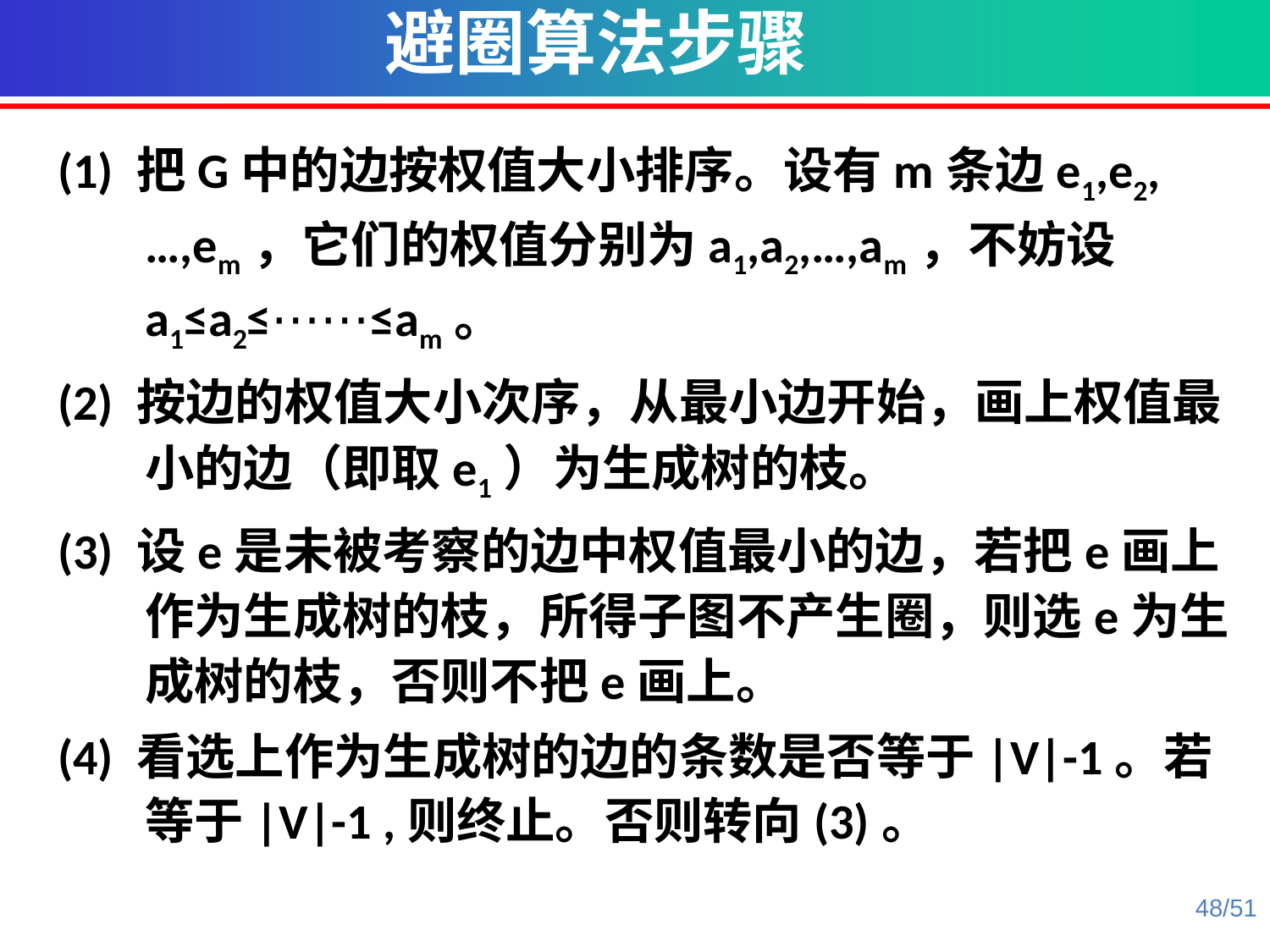

避圈算法步骤
(1) 把G中的边按权值大小排序。设有m条边e1,e2,…,em，它们的权值分别为a1,a2,…,am，不妨设a1≤a2≤⋯⋯≤am。
(2) 按边的权值大小次序，从最小边开始，画上权值最小的边（即取e1）为生成树的枝。
(3) 设e是未被考察的边中权值最小的边，若把e画上作为生成树的枝，所得子图不产生圈，则选e为生成树的枝，否则不把e画上。
(4) 看选上作为生成树的边的条数是否等于|V|-1。若等于|V|-1 ,则终止。否则转向(3)。
48/51